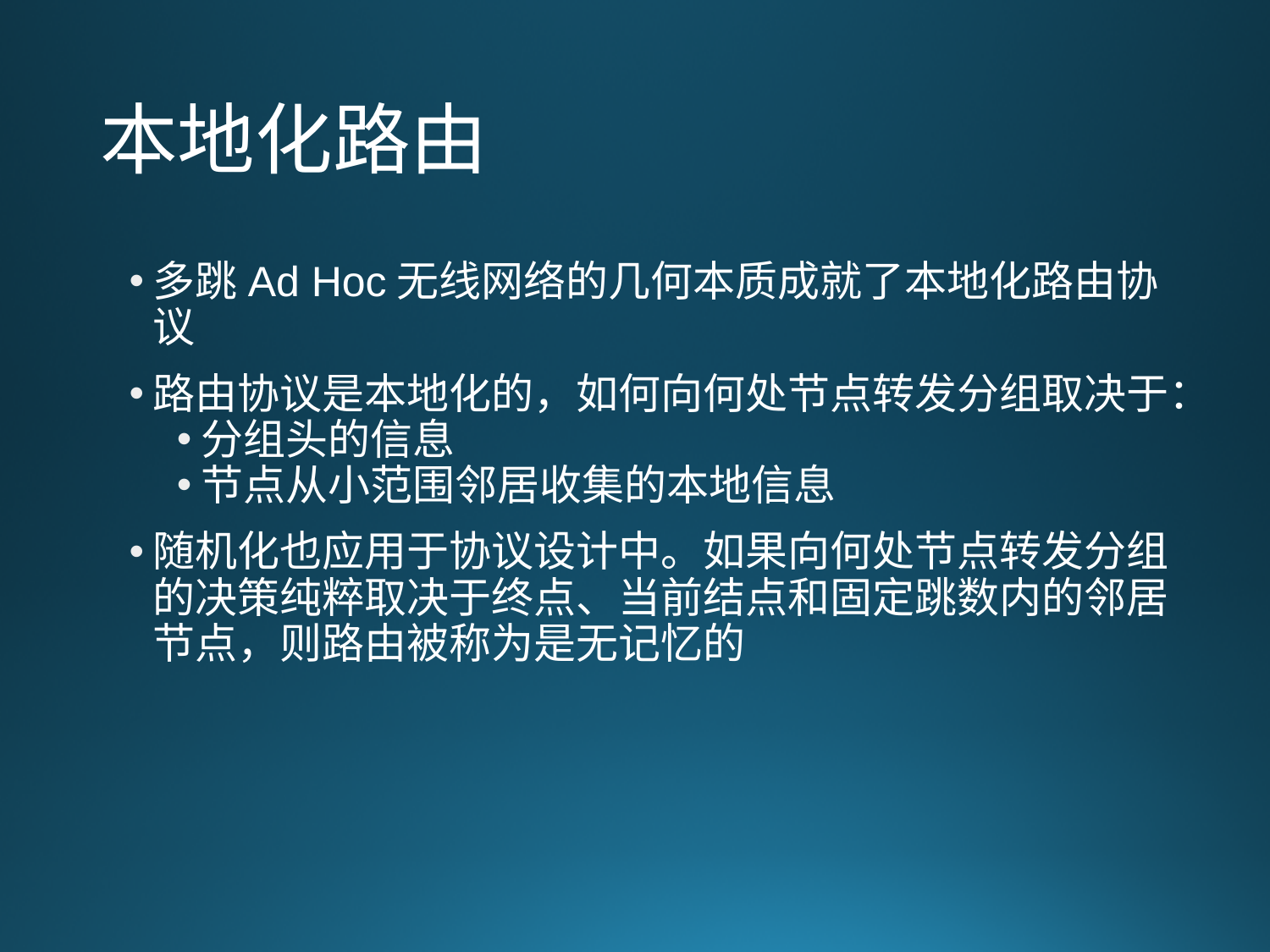

# 本地化路由
多跳Ad Hoc无线网络的几何本质成就了本地化路由协议
路由协议是本地化的，如何向何处节点转发分组取决于：
分组头的信息
节点从小范围邻居收集的本地信息
随机化也应用于协议设计中。如果向何处节点转发分组的决策纯粹取决于终点、当前结点和固定跳数内的邻居节点，则路由被称为是无记忆的